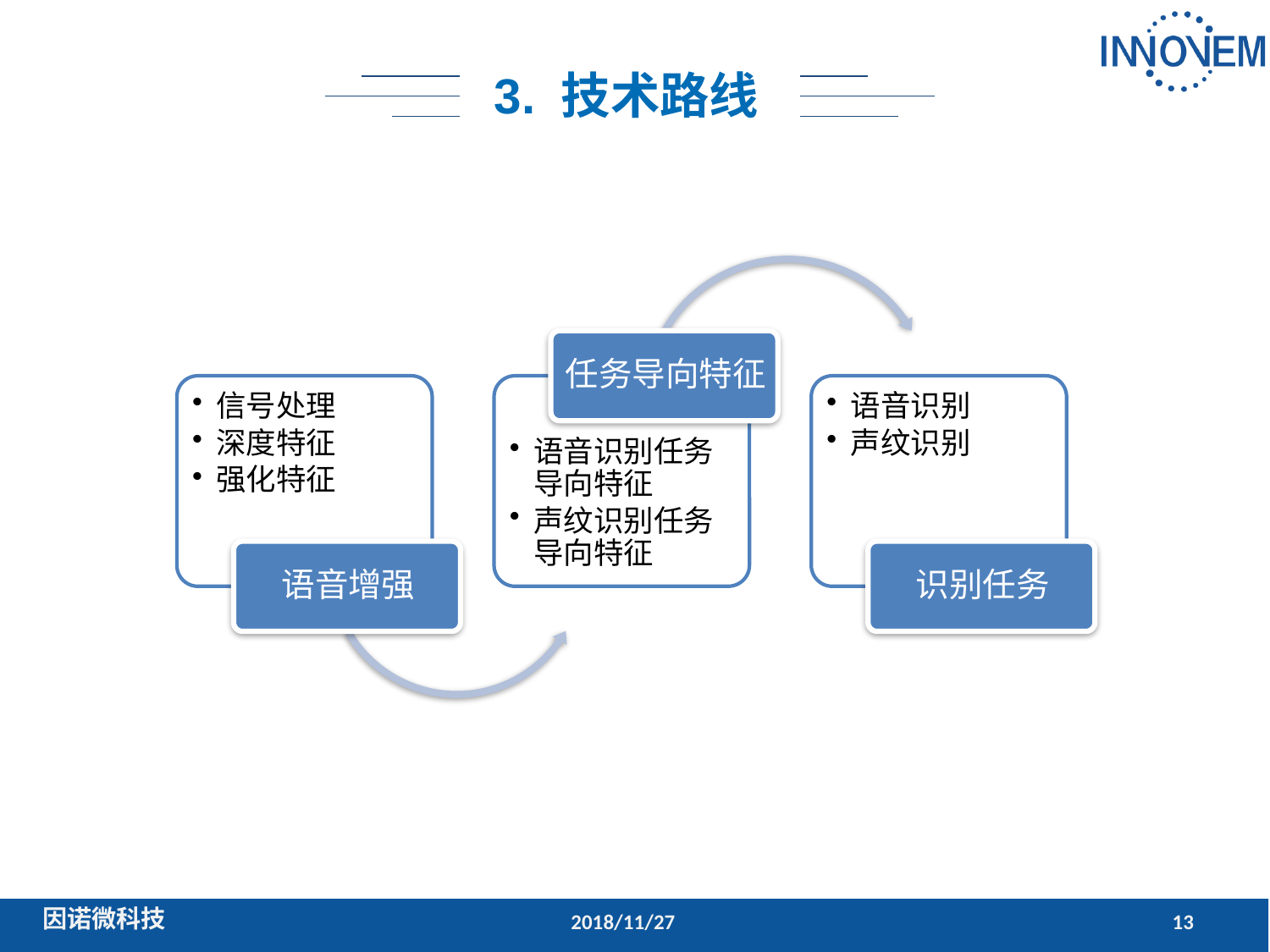

3. 技术路线
信号处理
深度特征
强化特征
语音增强
语音识别任务导向特征
声纹识别任务导向特征
任务导向特征
语音识别
声纹识别
识别任务
2018/11/27
13